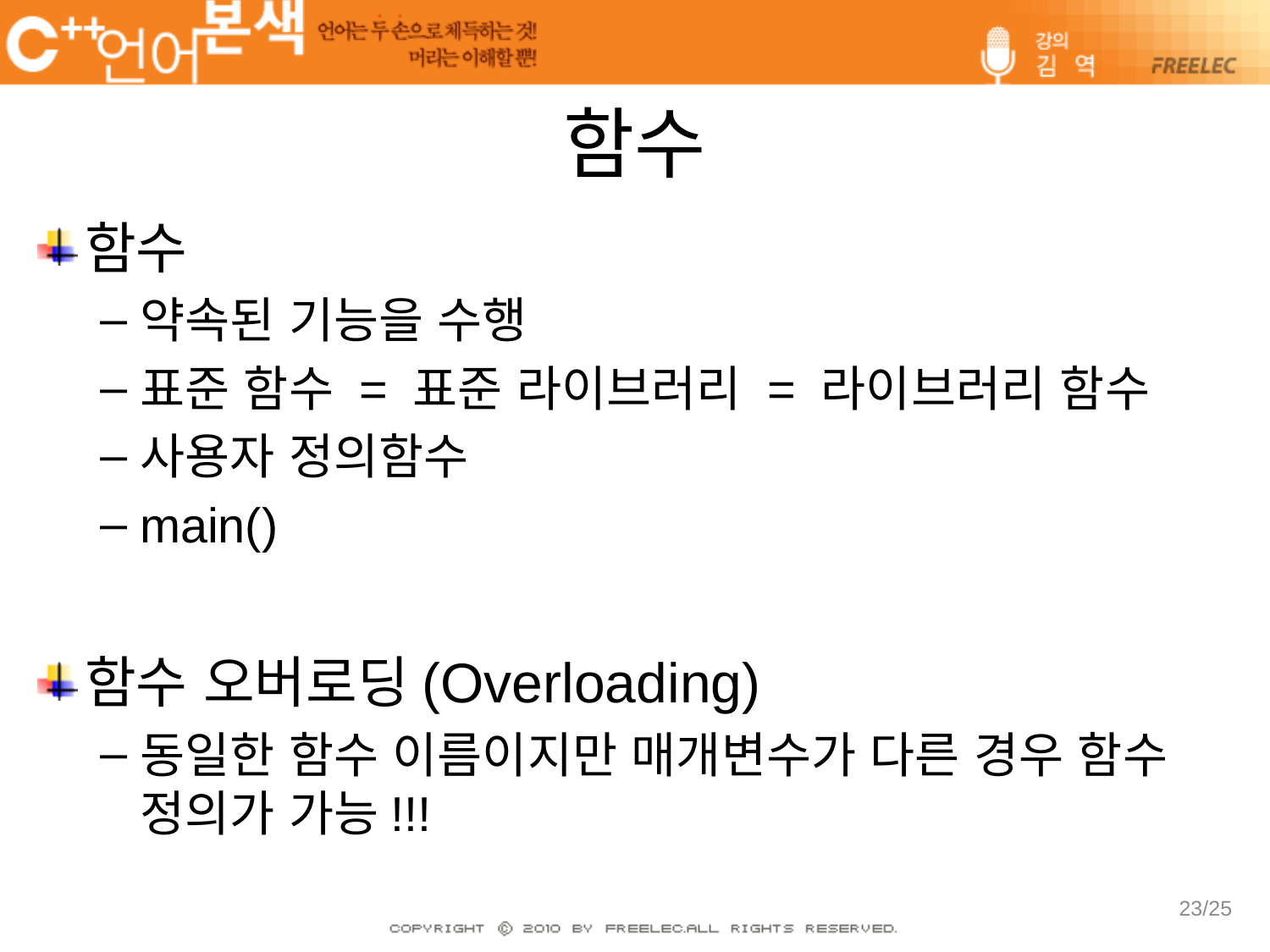

# 함수
함수
약속된 기능을 수행
표준 함수 = 표준 라이브러리 = 라이브러리 함수
사용자 정의함수
main()

함수 오버로딩(Overloading)
동일한 함수 이름이지만 매개변수가 다른 경우 함수 정의가 가능!!!
23/25